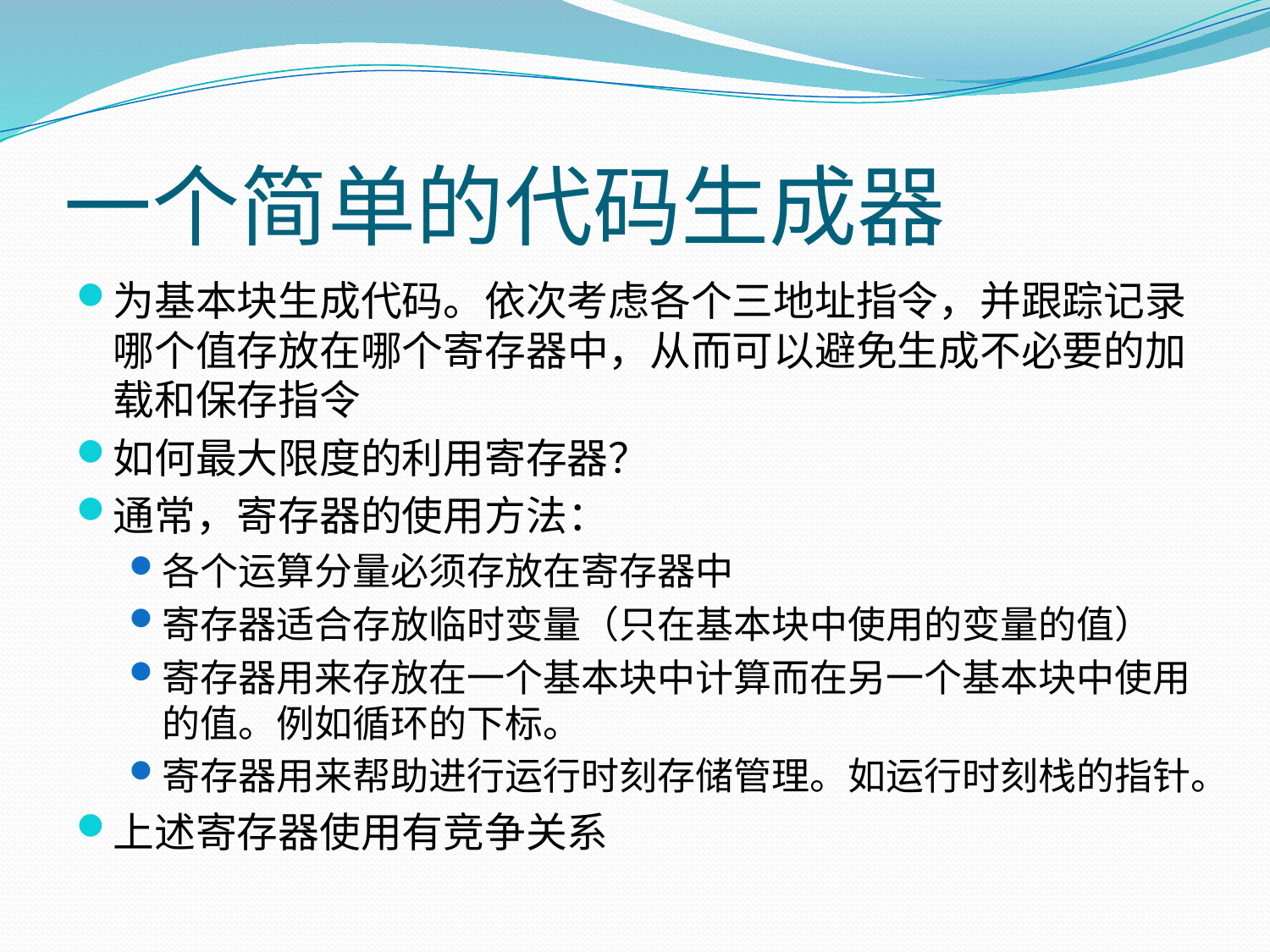

# 一个简单的代码生成器
为基本块生成代码。依次考虑各个三地址指令，并跟踪记录哪个值存放在哪个寄存器中，从而可以避免生成不必要的加载和保存指令
如何最大限度的利用寄存器？
通常，寄存器的使用方法：
各个运算分量必须存放在寄存器中
寄存器适合存放临时变量（只在基本块中使用的变量的值）
寄存器用来存放在一个基本块中计算而在另一个基本块中使用的值。例如循环的下标。
寄存器用来帮助进行运行时刻存储管理。如运行时刻栈的指针。
上述寄存器使用有竞争关系